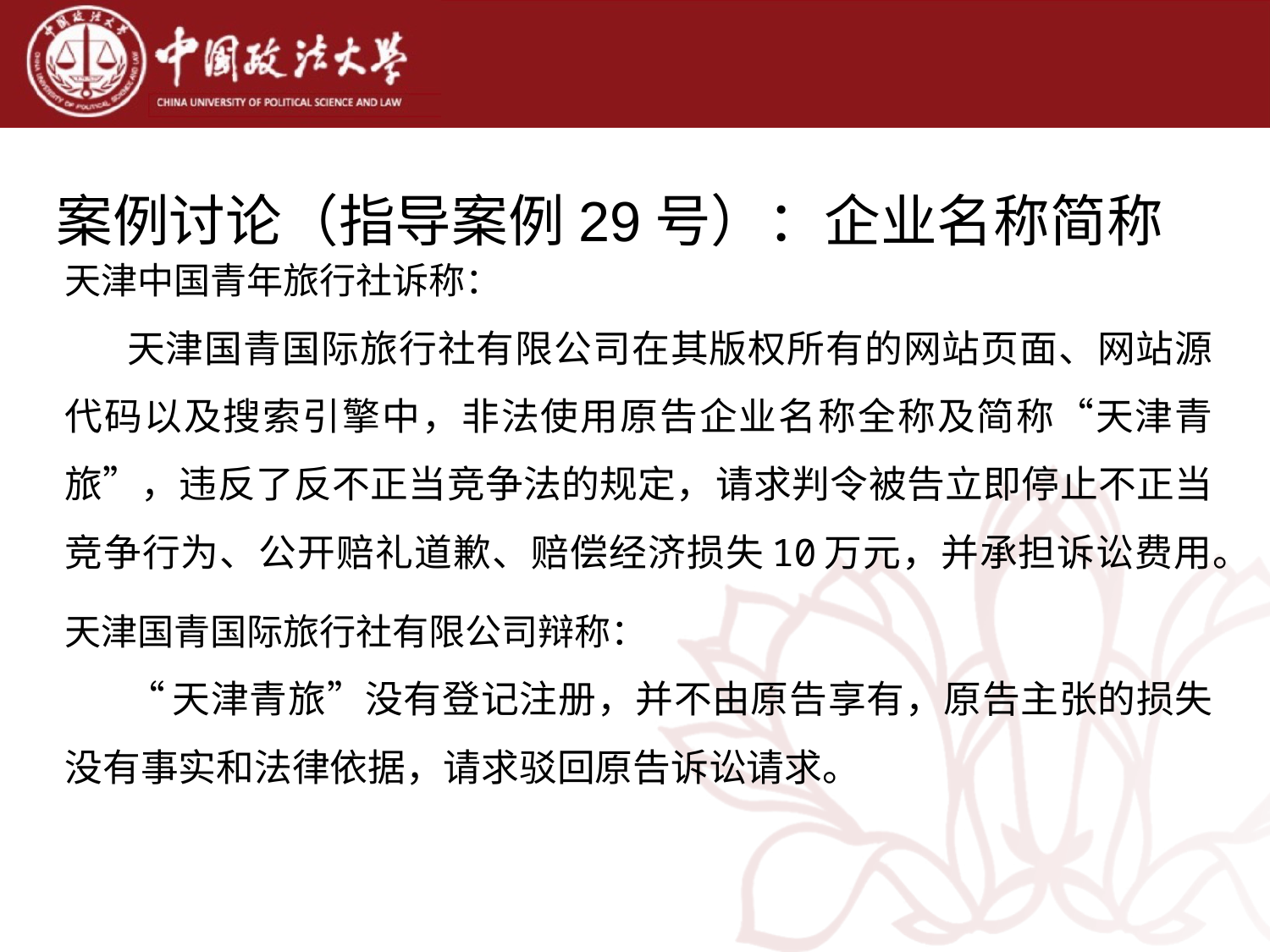

# 案例讨论（指导案例29号）：企业名称简称
天津中国青年旅行社诉称：
天津国青国际旅行社有限公司在其版权所有的网站页面、网站源代码以及搜索引擎中，非法使用原告企业名称全称及简称“天津青旅”，违反了反不正当竞争法的规定，请求判令被告立即停止不正当竞争行为、公开赔礼道歉、赔偿经济损失10万元，并承担诉讼费用。
天津国青国际旅行社有限公司辩称：
“天津青旅”没有登记注册，并不由原告享有，原告主张的损失没有事实和法律依据，请求驳回原告诉讼请求。